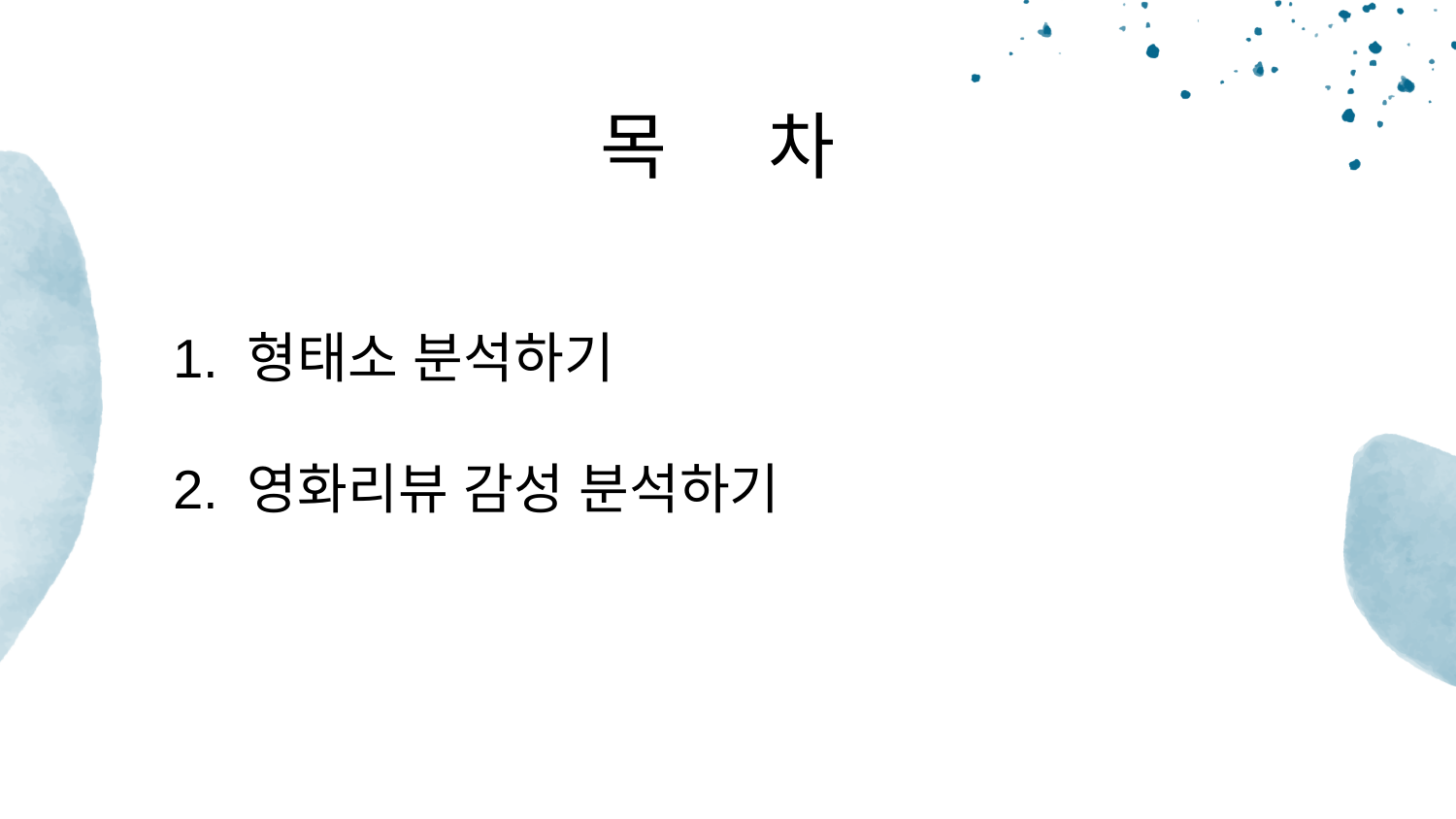

# 목     차
1. 형태소 분석하기

2. 영화리뷰 감성 분석하기